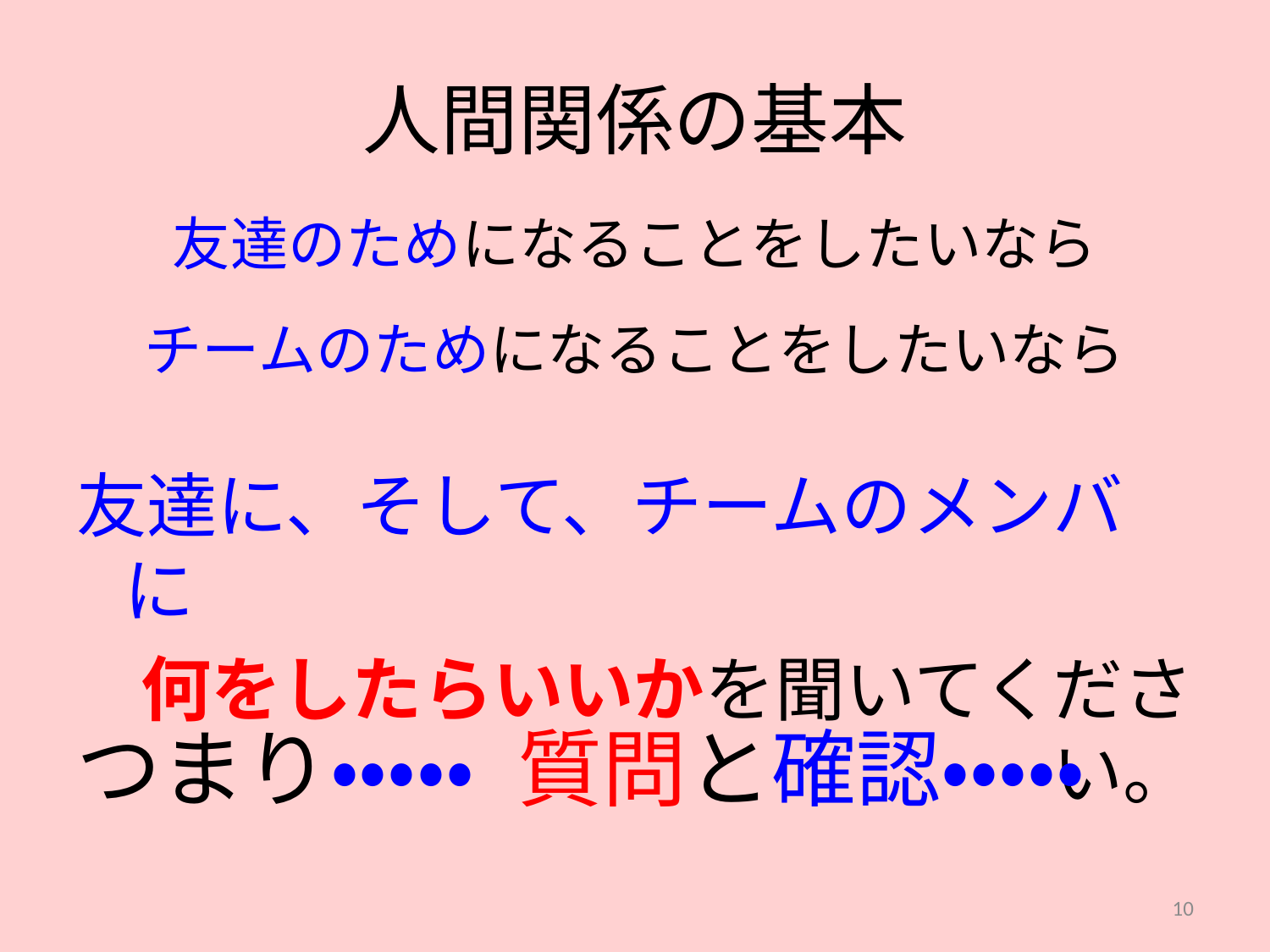

# 人間関係の基本
友達のためになることをしたいなら

チームのためになることをしたいなら

友達に、そして、チームのメンバに
何をしたらいいかを聞いてください。
つまり・・・・・
質問と確認・・・・・
10